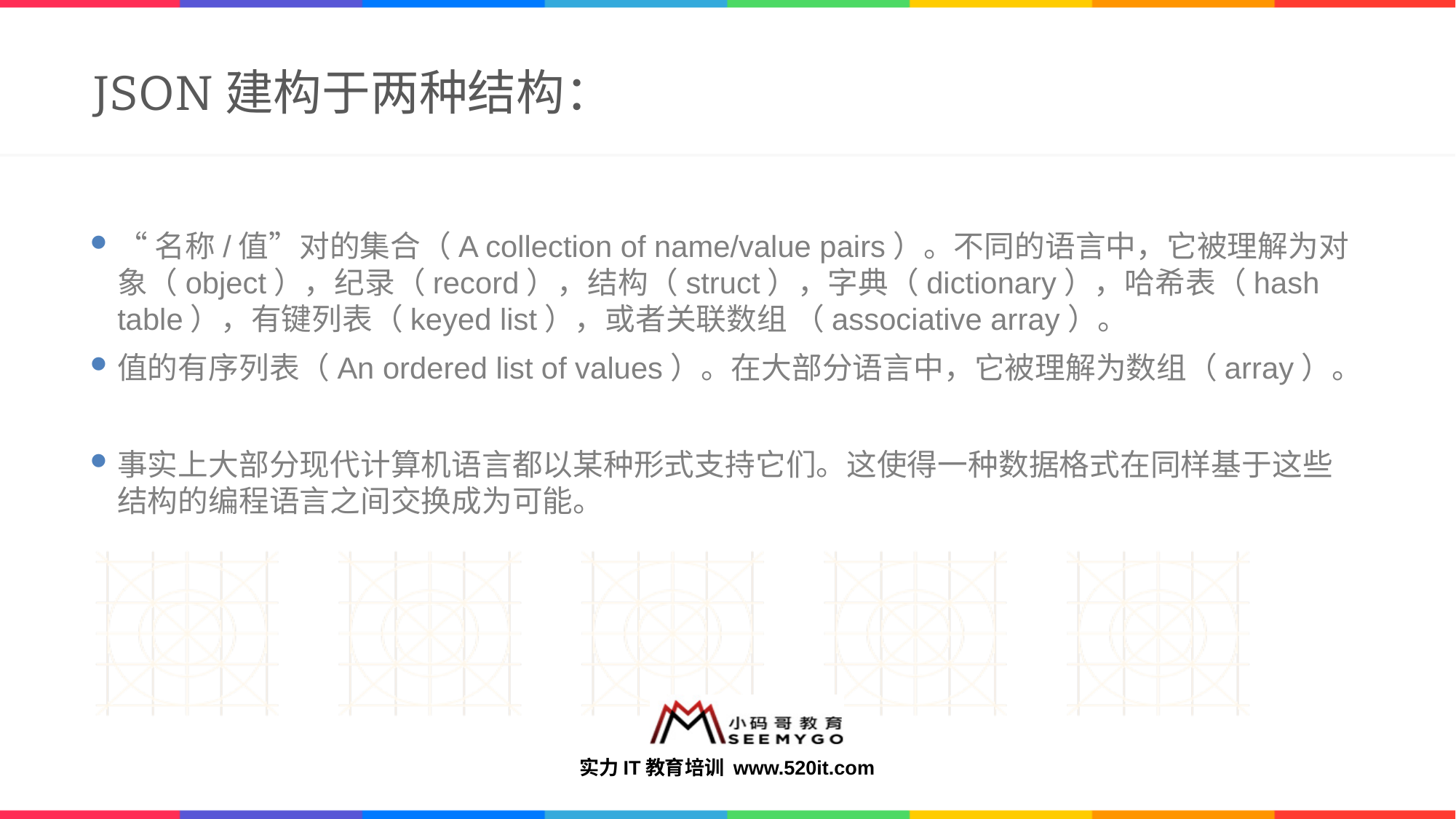

# JSON建构于两种结构：

“名称/值”对的集合（A collection of name/value pairs）。不同的语言中，它被理解为对象（object），纪录（record），结构（struct），字典（dictionary），哈希表（hash table），有键列表（keyed list），或者关联数组 （associative array）。
值的有序列表（An ordered list of values）。在大部分语言中，它被理解为数组（array）。

事实上大部分现代计算机语言都以某种形式支持它们。这使得一种数据格式在同样基于这些结构的编程语言之间交换成为可能。